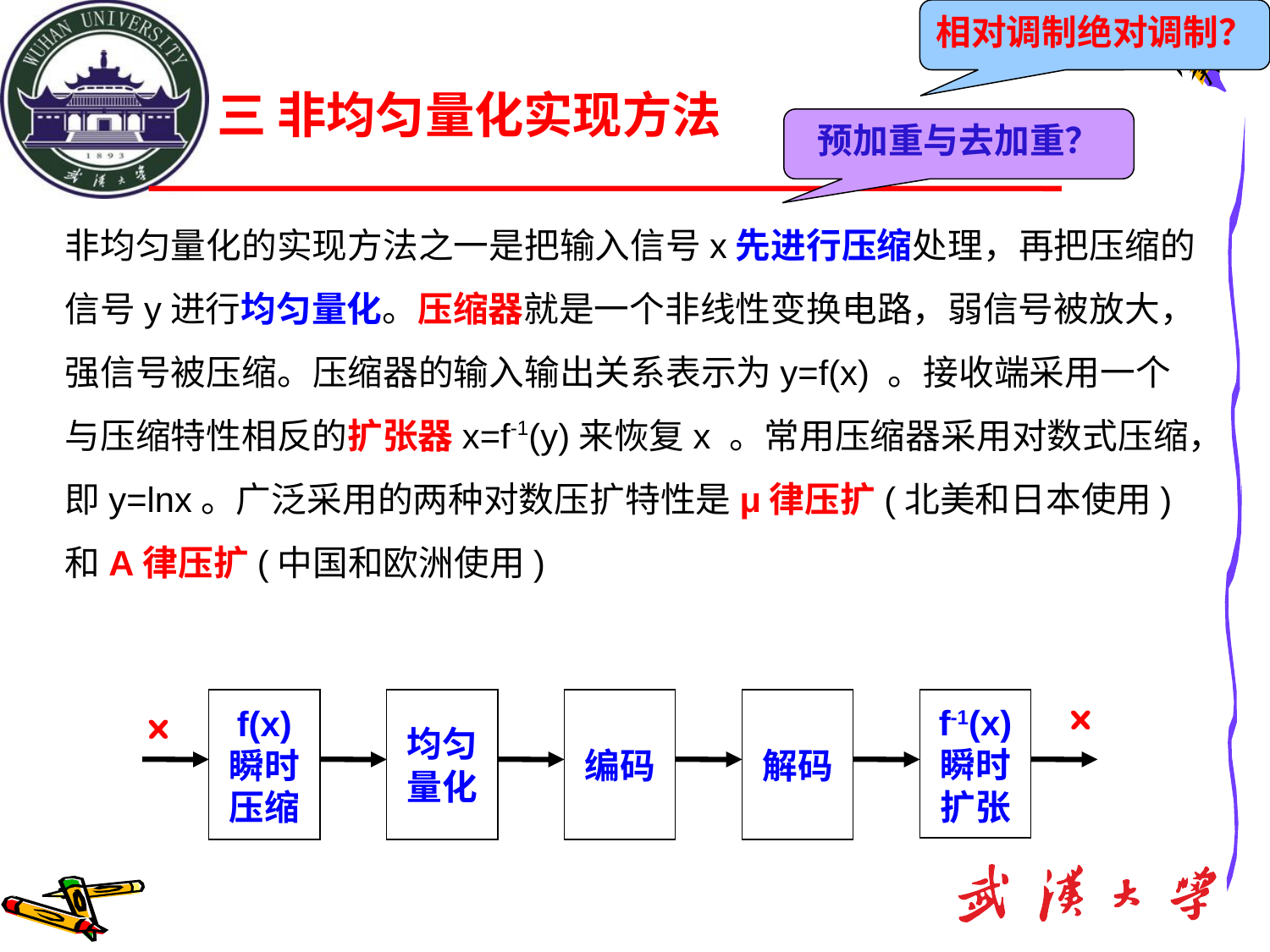

相对调制绝对调制？
三 非均匀量化实现方法
预加重与去加重？
非均匀量化的实现方法之一是把输入信号x先进行压缩处理，再把压缩的信号y进行均匀量化。压缩器就是一个非线性变换电路，弱信号被放大，强信号被压缩。压缩器的输入输出关系表示为y=f(x) 。接收端采用一个与压缩特性相反的扩张器x=f-1(y)来恢复x 。常用压缩器采用对数式压缩，即y=lnx。广泛采用的两种对数压扩特性是μ律压扩(北美和日本使用)和A律压扩(中国和欧洲使用)

f(x)
瞬时
压缩
均匀
量化
编码
解码
f-1(x)
瞬时
扩张
x
x